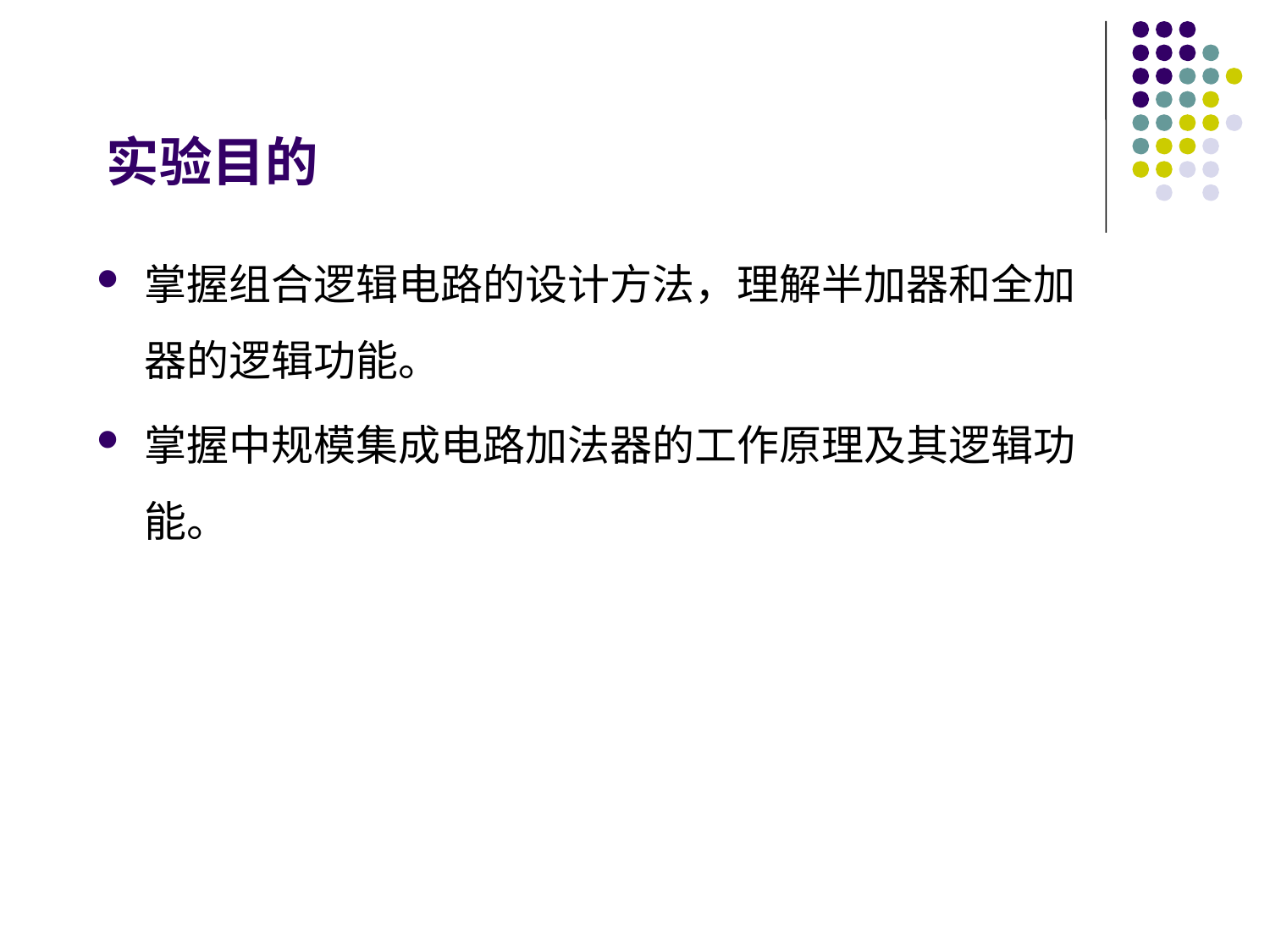

# 实验目的
掌握组合逻辑电路的设计方法，理解半加器和全加器的逻辑功能。
掌握中规模集成电路加法器的工作原理及其逻辑功能。